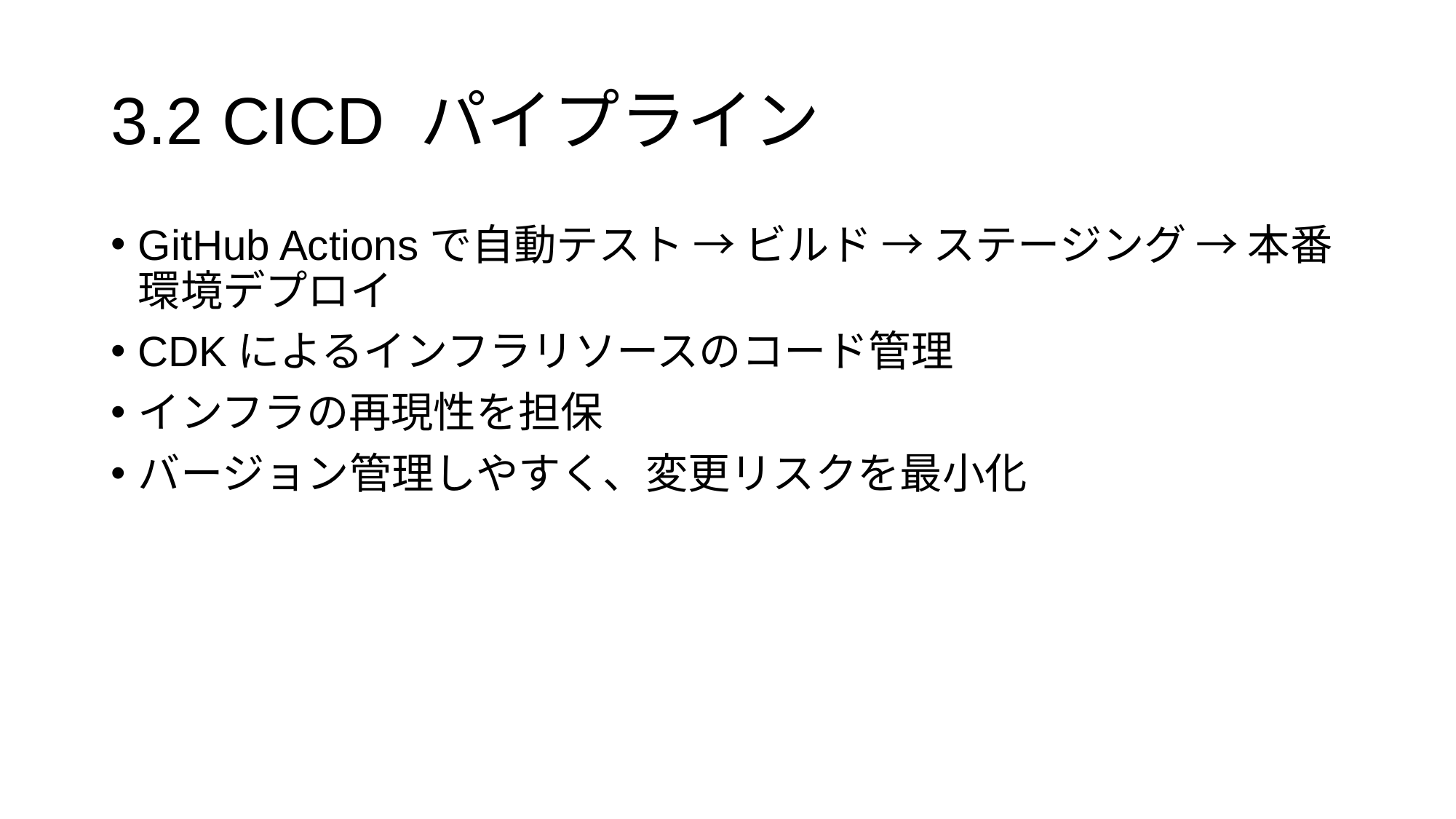

# 3.2 CICD パイプライン
GitHub Actionsで自動テスト → ビルド → ステージング → 本番環境デプロイ
CDKによるインフラリソースのコード管理
インフラの再現性を担保
バージョン管理しやすく、変更リスクを最小化